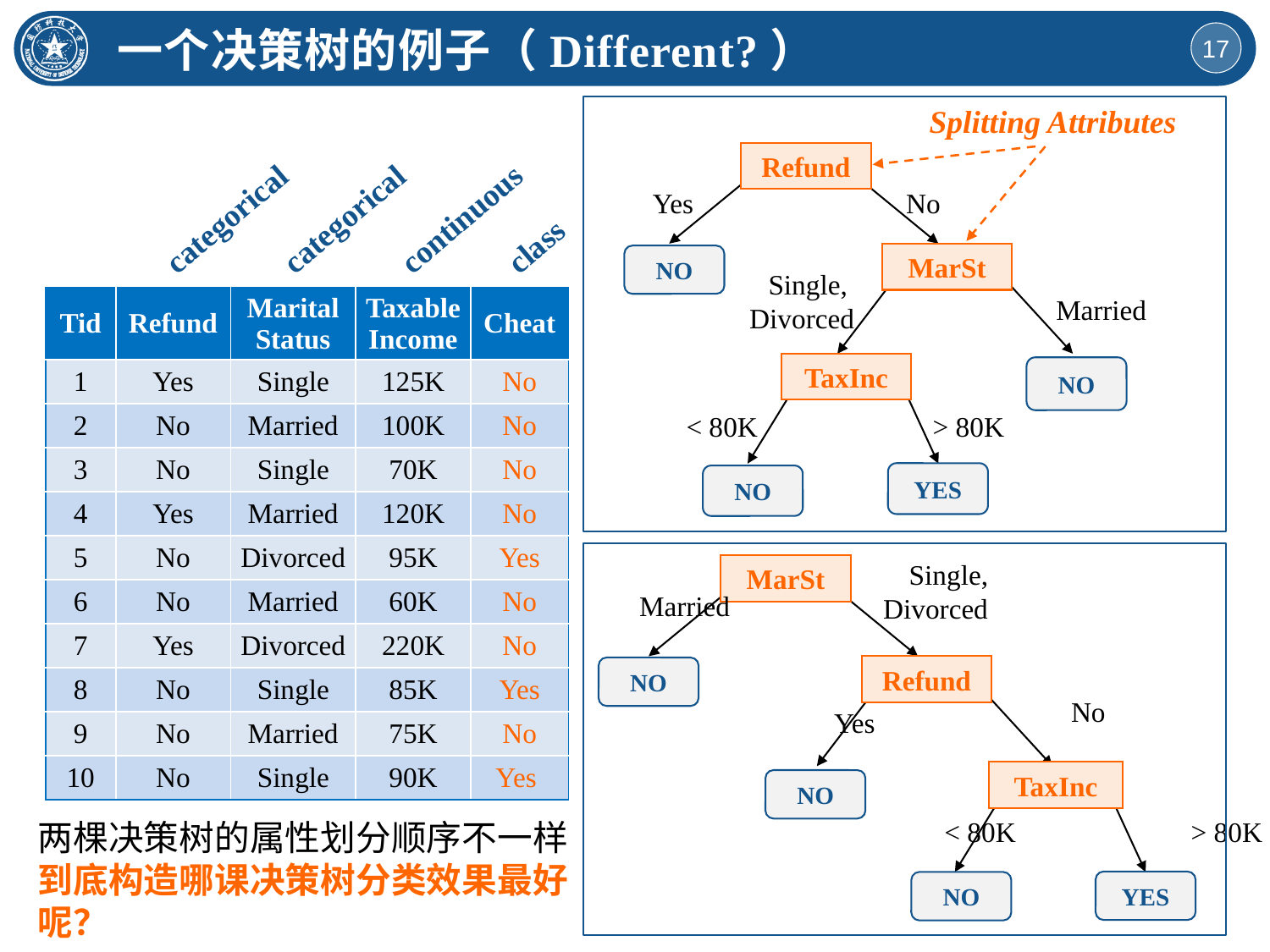

一个决策树的例子（Different?）
Splitting Attributes
Refund

Yes

No
MarSt
NO
Single,
Divorced

Married
TaxInc
NO

> 80K
< 80K
YES
NO

categorical
categorical
continuous
class
| Tid | Refund | Marital Status | Taxable Income | Cheat |
| --- | --- | --- | --- | --- |
| 1 | Yes | Single | 125K | No |
| 2 | No | Married | 100K | No |
| 3 | No | Single | 70K | No |
| 4 | Yes | Married | 120K | No |
| 5 | No | Divorced | 95K | Yes |
| 6 | No | Married | 60K | No |
| 7 | Yes | Divorced | 220K | No |
| 8 | No | Single | 85K | Yes |
| 9 | No | Married | 75K | No |
| 10 | No | Single | 90K | Yes |

Single, Divorced
MarSt
Married

Refund
NO
No

Yes
TaxInc
NO

< 80K
> 80K
两棵决策树的属性划分顺序不一样
到底构造哪课决策树分类效果最好呢？
YES
NO